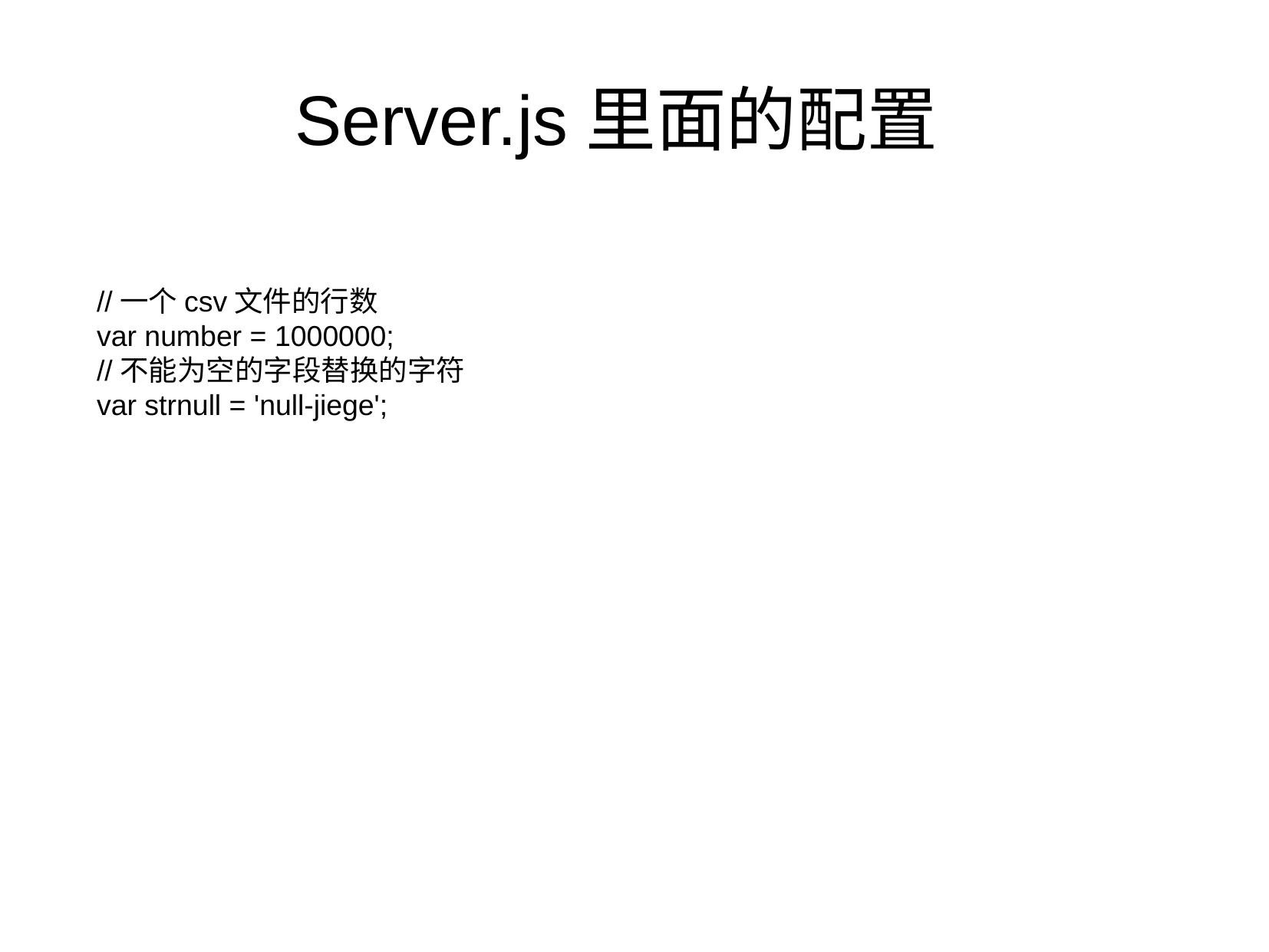

Server.js里面的配置

//一个csv文件的行数
var number = 1000000;
//不能为空的字段替换的字符
var strnull = 'null-jiege';